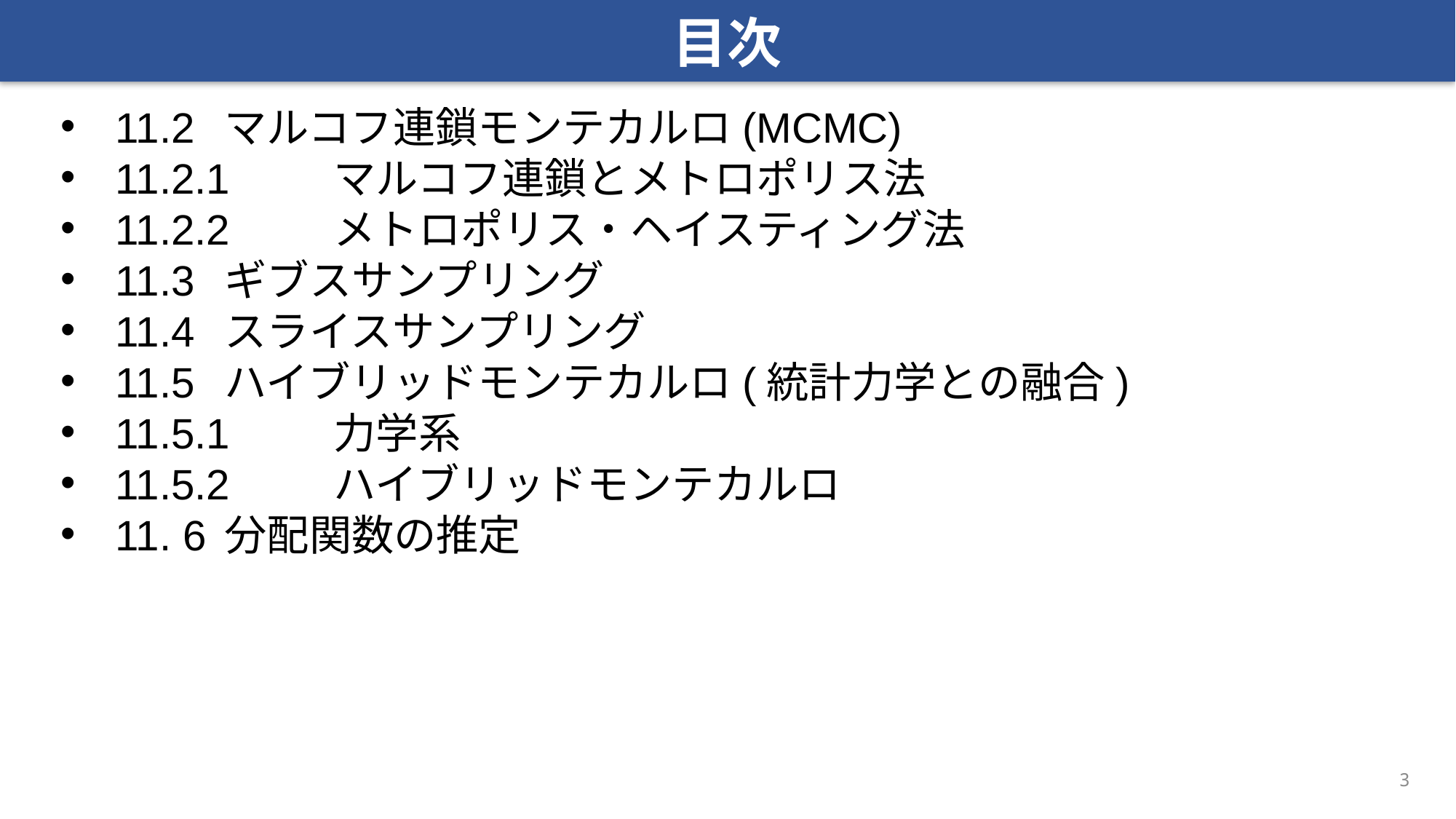

目次
11.2	マルコフ連鎖モンテカルロ(MCMC)
11.2.1	マルコフ連鎖とメトロポリス法
11.2.2	メトロポリス・ヘイスティング法
11.3	ギブスサンプリング
11.4	スライスサンプリング
11.5	ハイブリッドモンテカルロ(統計力学との融合)
11.5.1	力学系
11.5.2	ハイブリッドモンテカルロ
11. 6	分配関数の推定

3